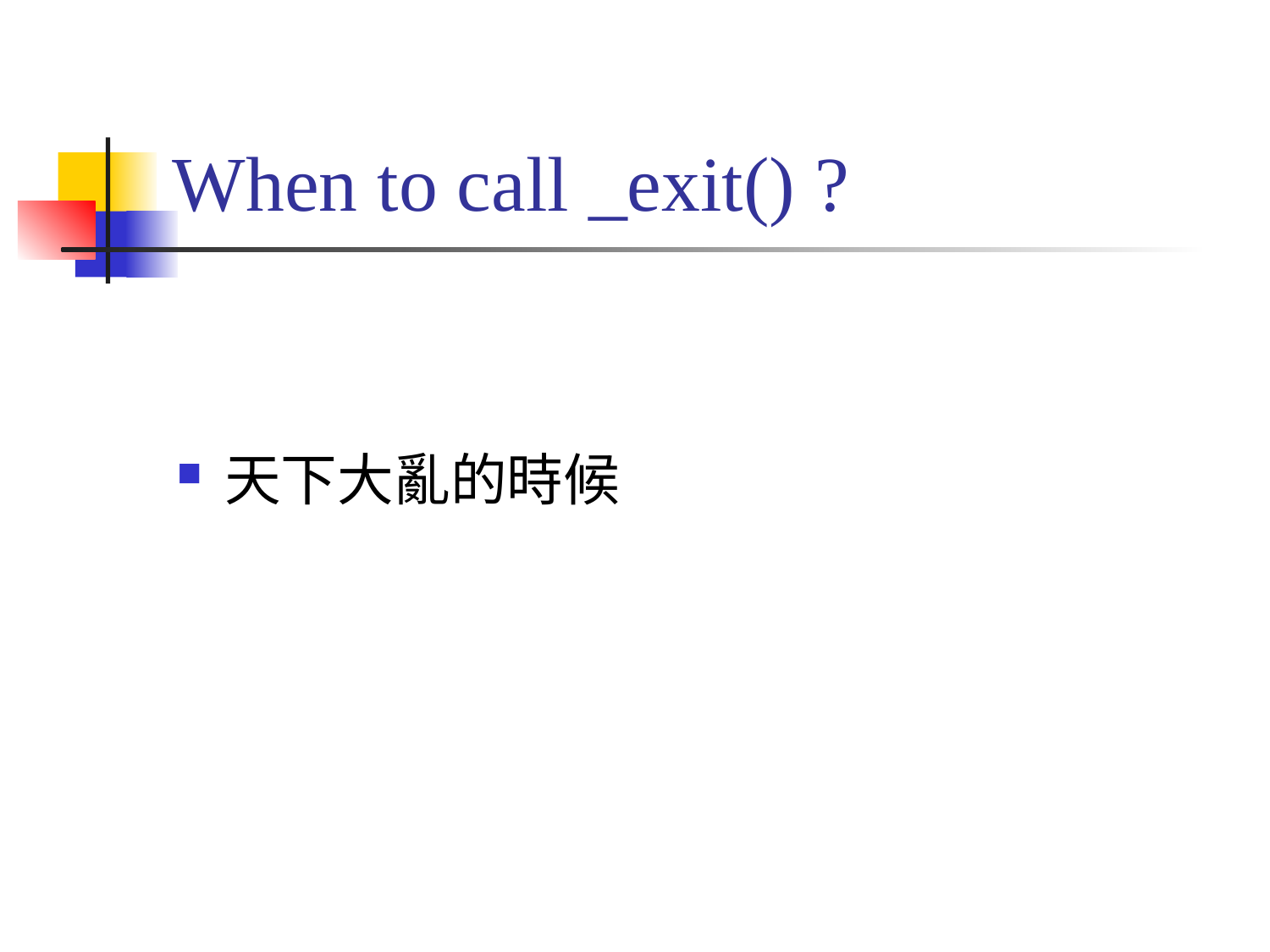

# When to call _exit() ?

天下大亂的時候